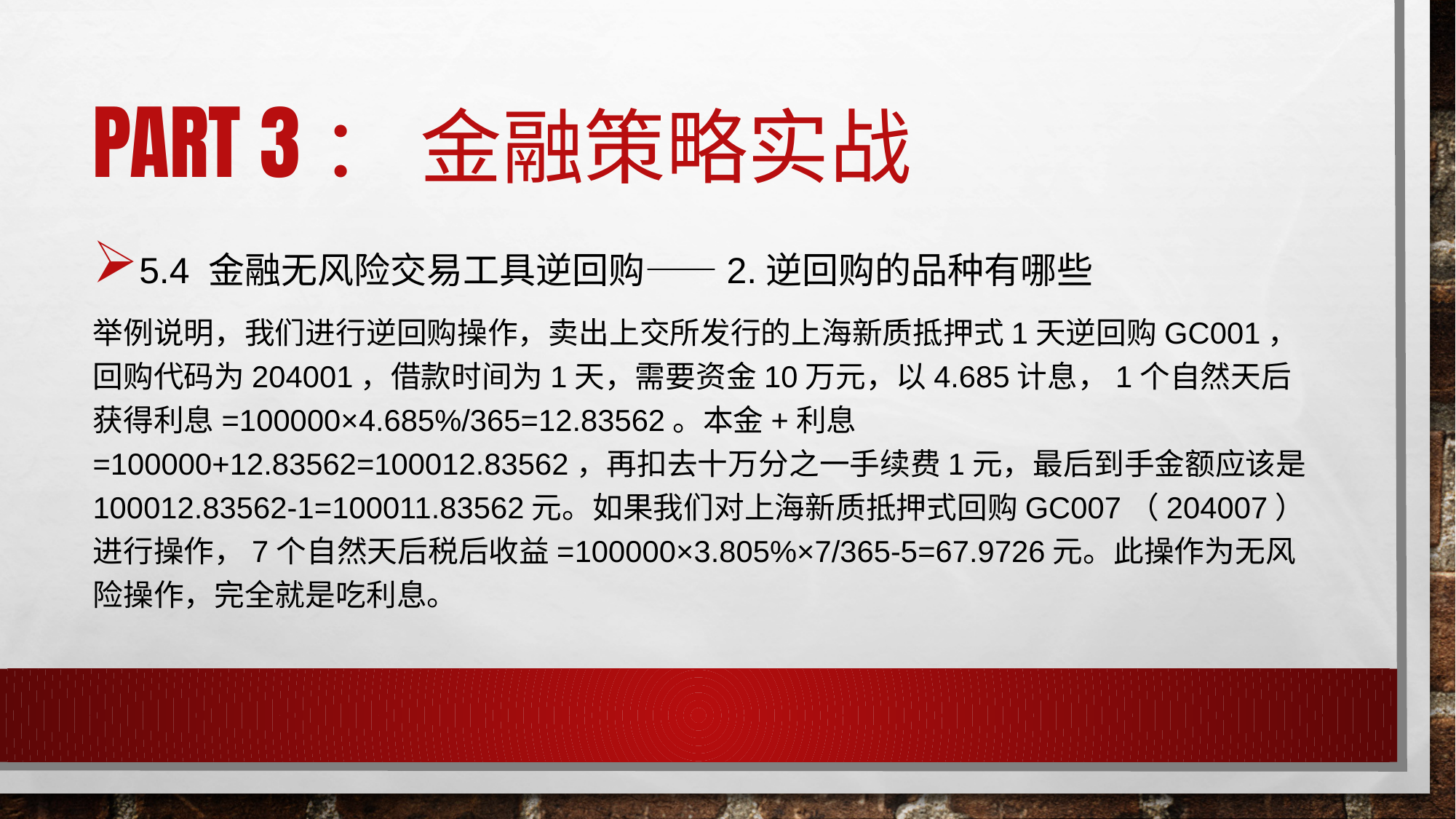

# Part 3： 金融策略实战
5.4 金融无风险交易工具逆回购——2.逆回购的品种有哪些
举例说明，我们进行逆回购操作，卖出上交所发行的上海新质抵押式1天逆回购GC001，回购代码为204001，借款时间为1天，需要资金10万元，以4.685计息，1个自然天后获得利息=100000×4.685%/365=12.83562。本金+利息=100000+12.83562=100012.83562，再扣去十万分之一手续费1元，最后到手金额应该是100012.83562-1=100011.83562元。如果我们对上海新质抵押式回购GC007（204007）进行操作，7个自然天后税后收益=100000×3.805%×7/365-5=67.9726元。此操作为无风险操作，完全就是吃利息。